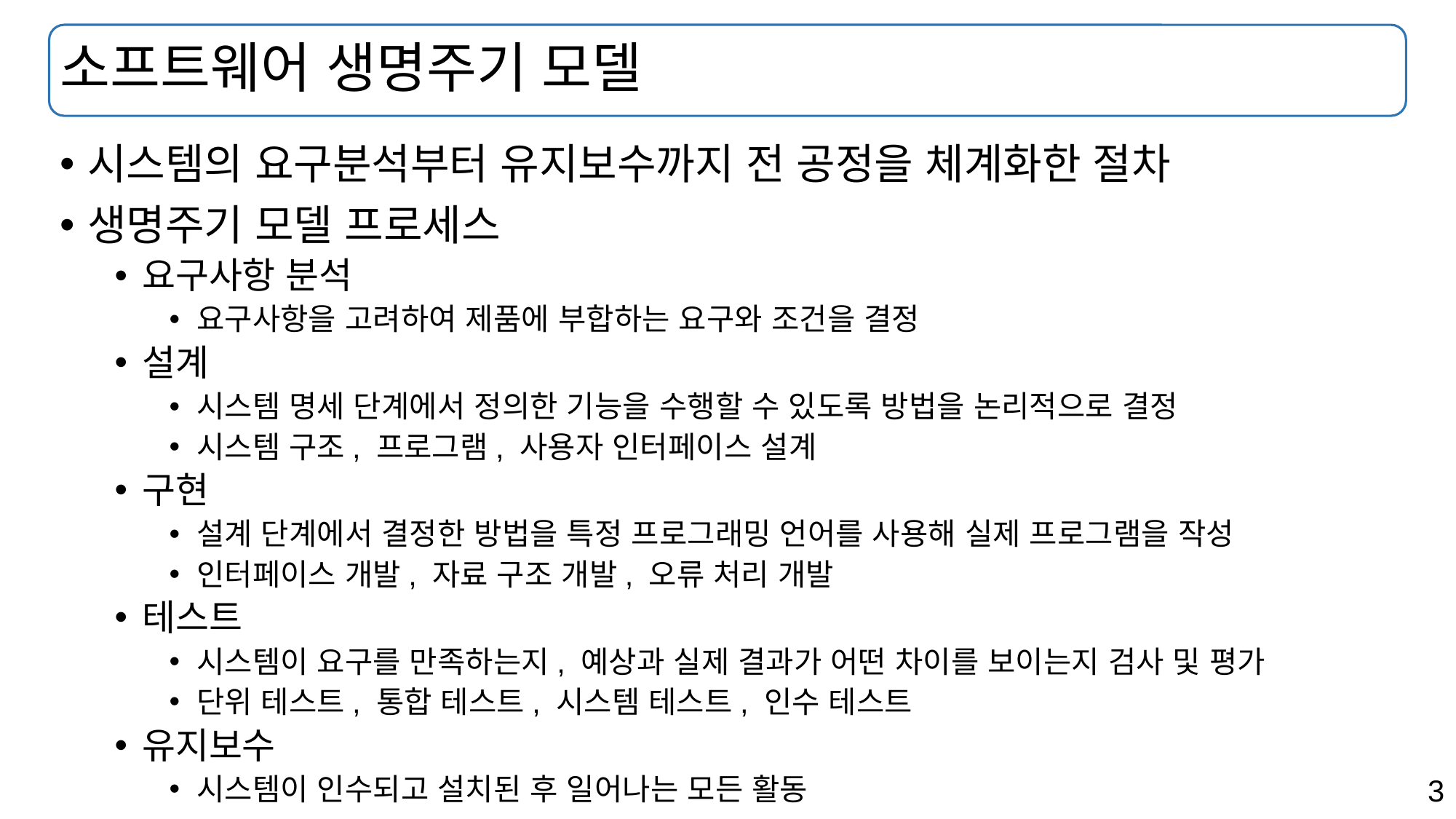

# 소프트웨어 생명주기 모델
시스템의 요구분석부터 유지보수까지 전 공정을 체계화한 절차
생명주기 모델 프로세스
요구사항 분석
요구사항을 고려하여 제품에 부합하는 요구와 조건을 결정
설계
시스템 명세 단계에서 정의한 기능을 수행할 수 있도록 방법을 논리적으로 결정
시스템 구조, 프로그램, 사용자 인터페이스 설계
구현
설계 단계에서 결정한 방법을 특정 프로그래밍 언어를 사용해 실제 프로그램을 작성
인터페이스 개발, 자료 구조 개발, 오류 처리 개발
테스트
시스템이 요구를 만족하는지, 예상과 실제 결과가 어떤 차이를 보이는지 검사 및 평가
단위 테스트, 통합 테스트, 시스템 테스트, 인수 테스트
유지보수
시스템이 인수되고 설치된 후 일어나는 모든 활동